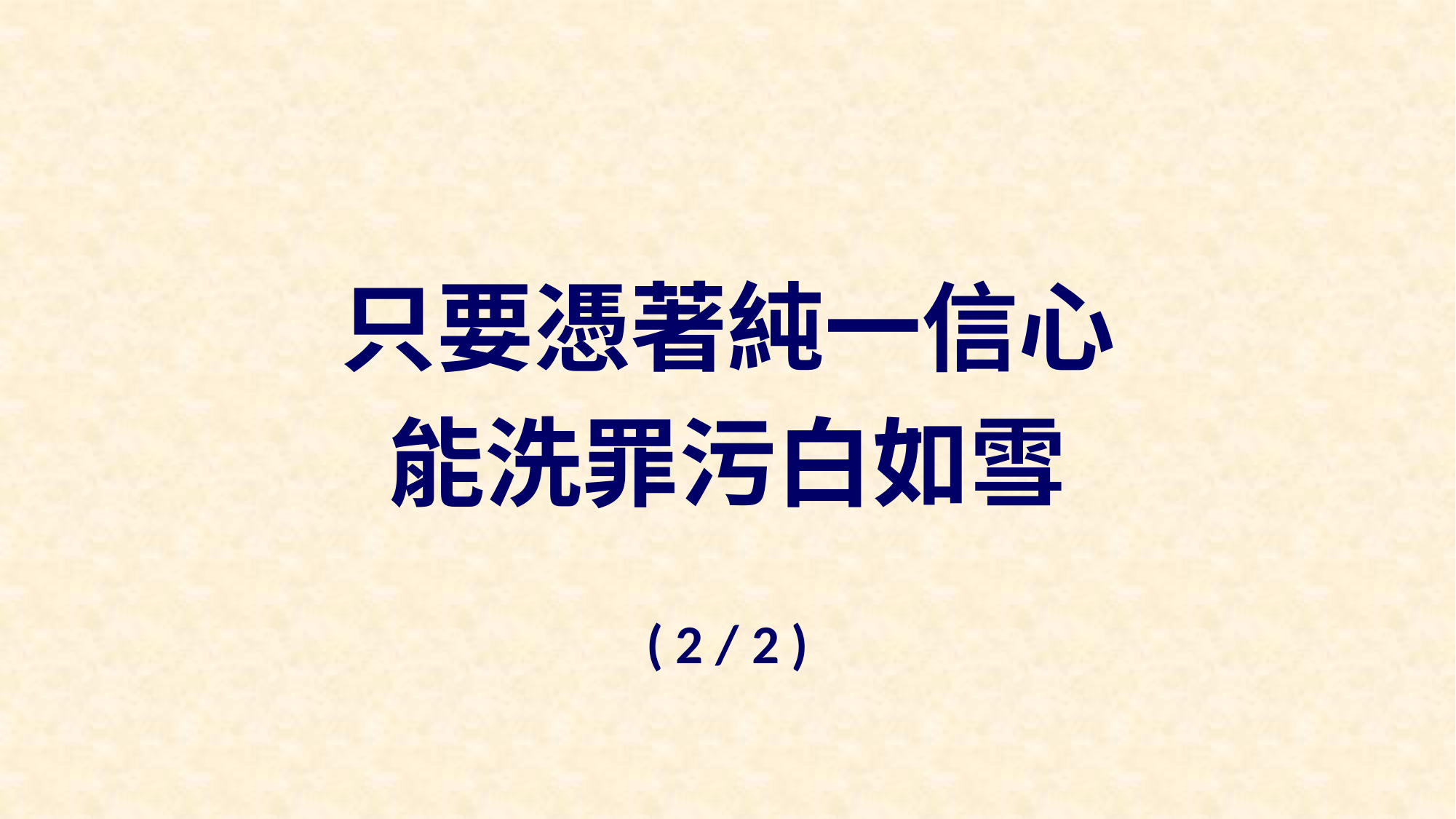

只要憑著純一信心
能洗罪污白如雪
( 2 / 2 )